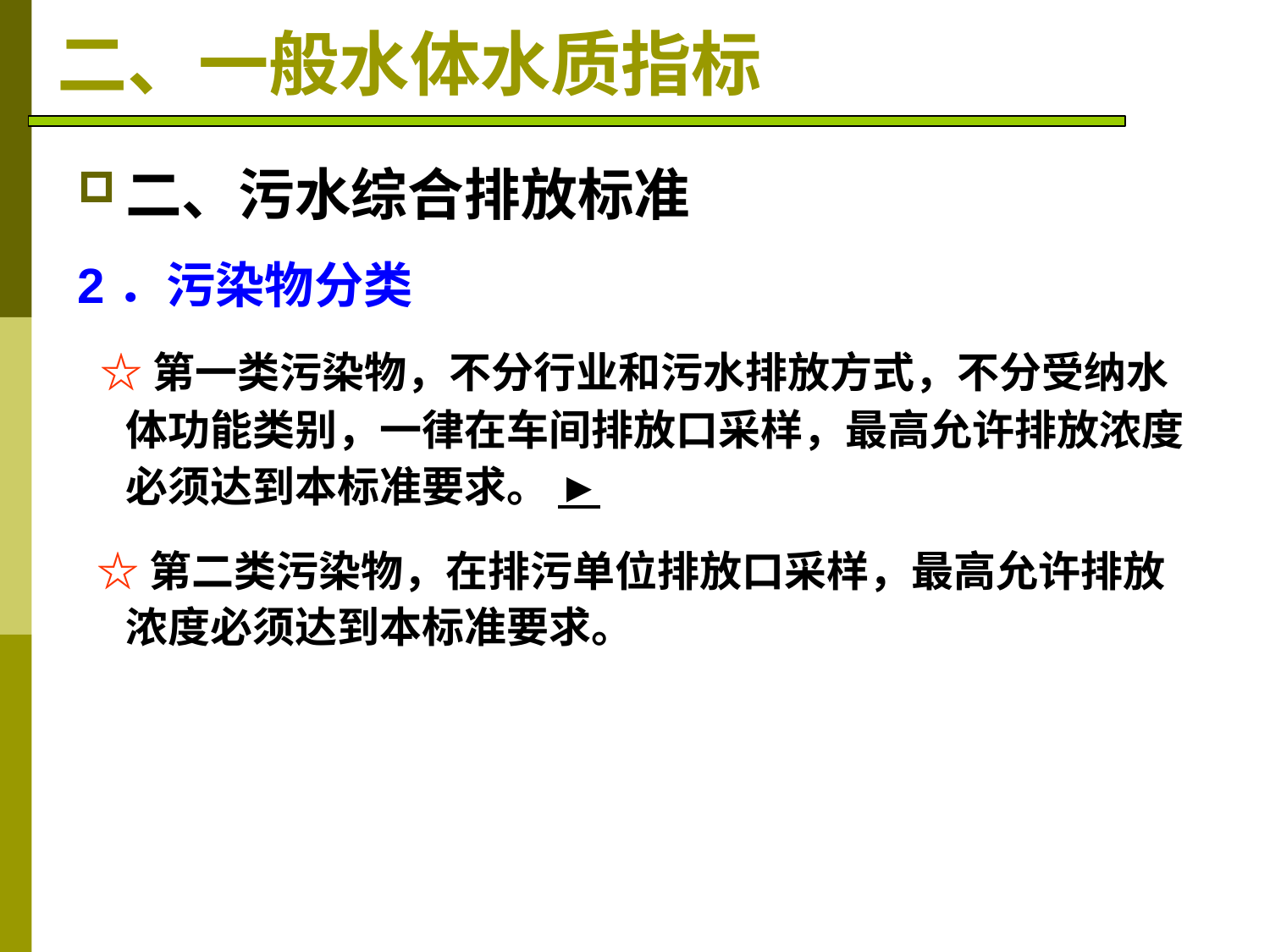

# 二、一般水体水质指标

二、污水综合排放标准
2．污染物分类
  ☆第一类污染物，不分行业和污水排放方式，不分受纳水体功能类别，一律在车间排放口采样，最高允许排放浓度必须达到本标准要求。 ►
  ☆第二类污染物，在排污单位排放口采样，最高允许排放浓度必须达到本标准要求。